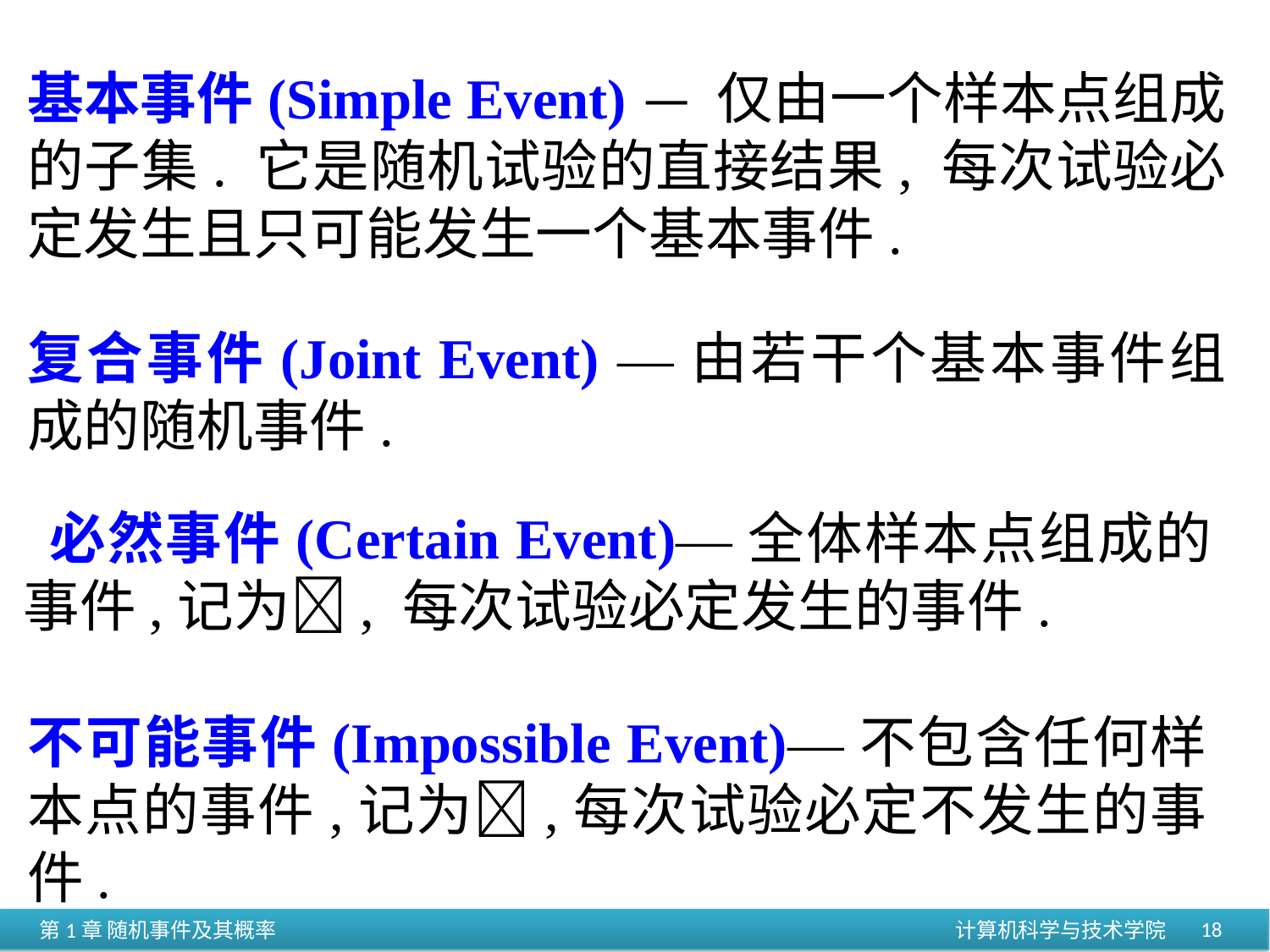

基本事件(Simple Event) — 仅由一个样本点组成的子集. 它是随机试验的直接结果, 每次试验必定发生且只可能发生一个基本事件.
复合事件(Joint Event) —由若干个基本事件组成的随机事件.
 必然事件(Certain Event)—全体样本点组成的事件,记为Ω, 每次试验必定发生的事件.
不可能事件(Impossible Event)—不包含任何样本点的事件,记为Φ,每次试验必定不发生的事件.